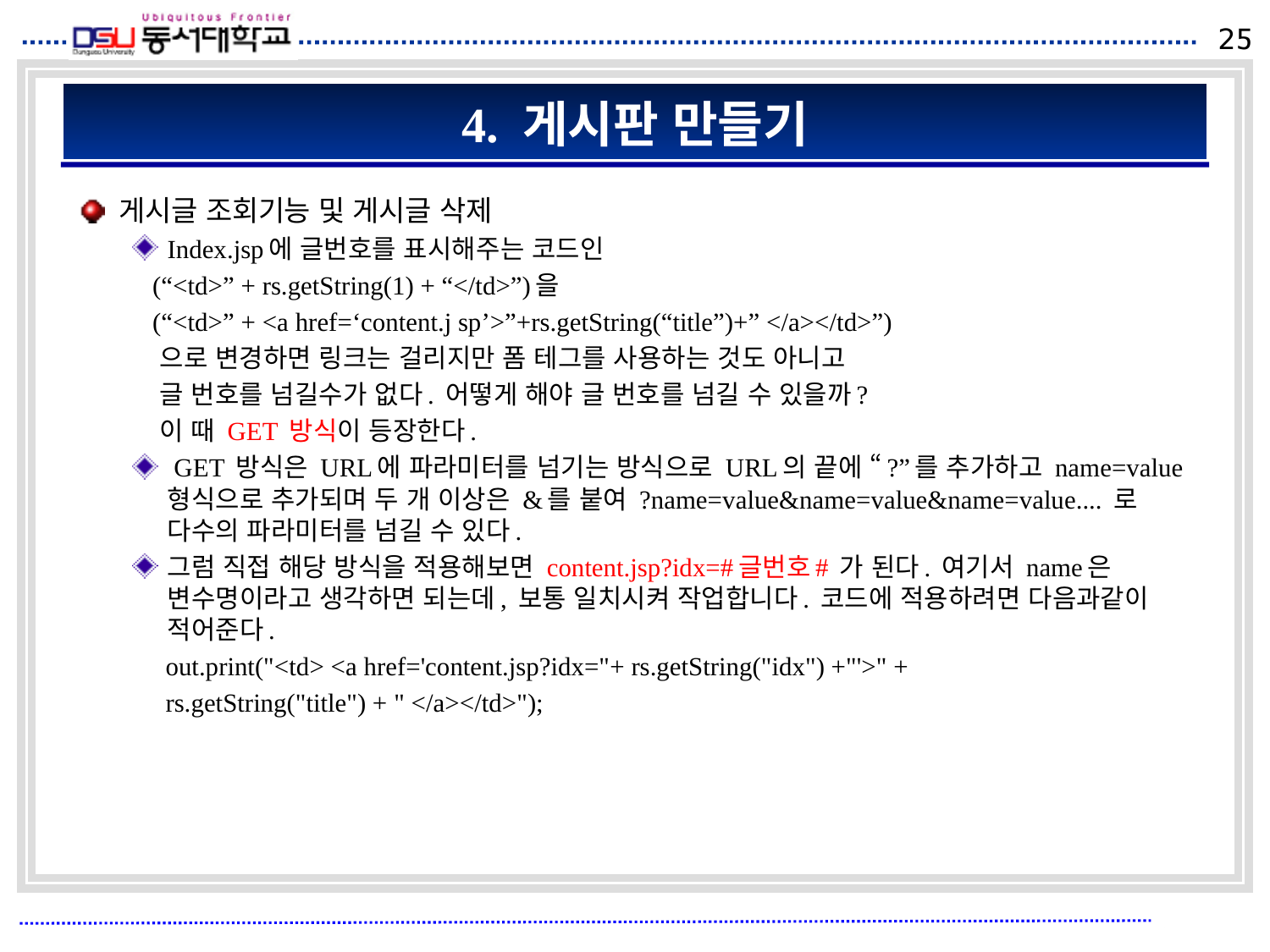

# 4. 게시판 만들기
게시글 조회기능 및 게시글 삭제
Index.jsp에 글번호를 표시해주는 코드인
   (“<td>” + rs.getString(1) + “</td>”)을
   (“<td>” + <a href=‘content.j sp’>”+rs.getString(“title”)+” </a></td>”)
   으로 변경하면 링크는 걸리지만 폼 테그를 사용하는 것도 아니고
   글 번호를 넘길수가 없다. 어떻게 해야 글 번호를 넘길 수 있을까?
   이 때 GET 방식이 등장한다.
 GET 방식은 URL에 파라미터를 넘기는 방식으로 URL의 끝에 “?”를 추가하고 name=value 형식으로 추가되며 두 개 이상은 &를 붙여 ?name=value&name=value&name=value.... 로 다수의 파라미터를 넘길 수 있다.
그럼 직접 해당 방식을 적용해보면 content.jsp?idx=#글번호# 가 된다. 여기서 name은 변수명이라고 생각하면 되는데, 보통 일치시켜 작업합니다. 코드에 적용하려면 다음과같이 적어준다.
     out.print("<td> <a href='content.jsp?idx="+ rs.getString("idx") +"'>" +
     rs.getString("title") + " </a></td>");